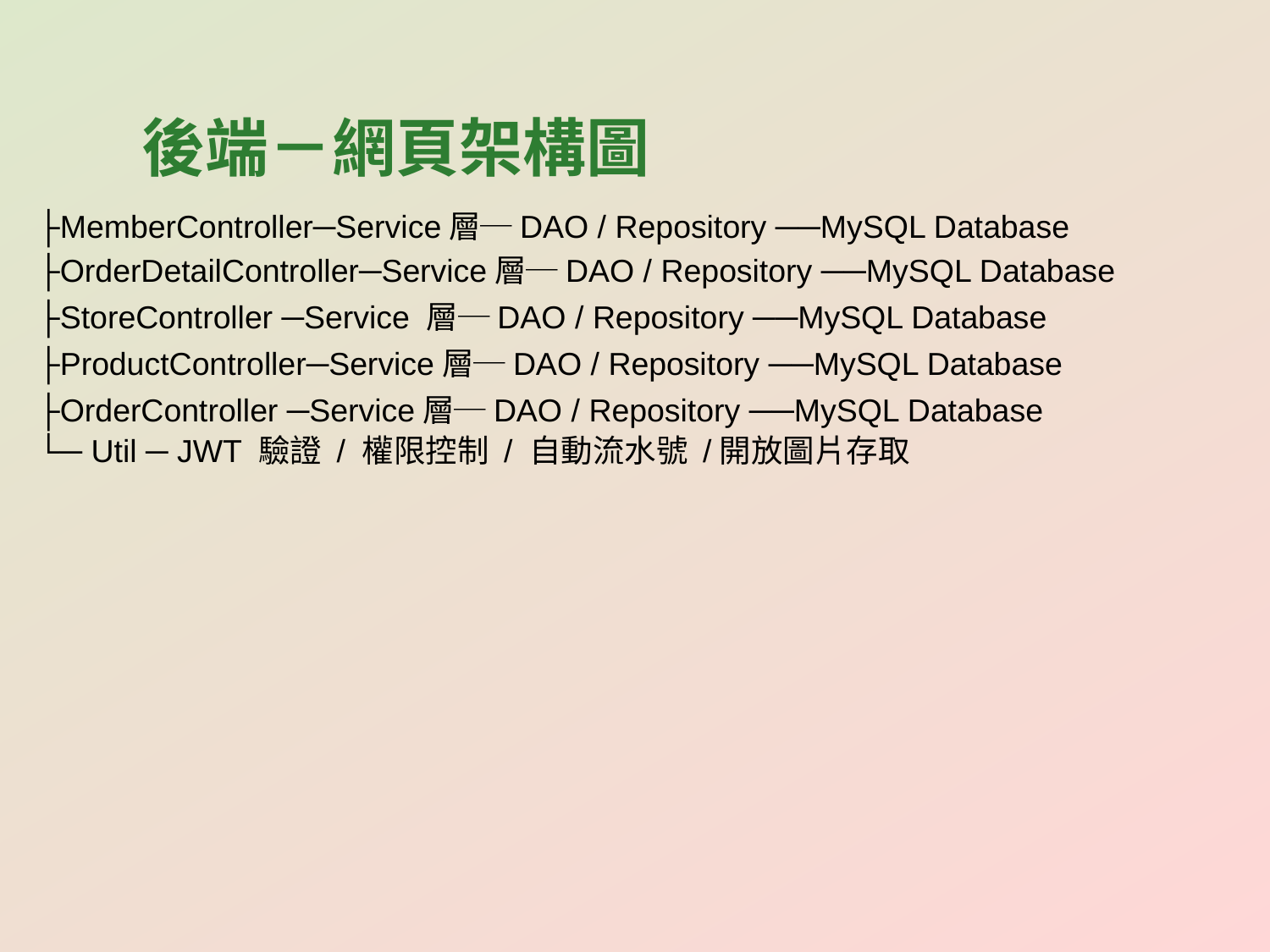

後端－網頁架構圖
├MemberController─Service層─DAO / Repository ──MySQL Database
├OrderDetailController─Service層─DAO / Repository ──MySQL Database
├StoreController ─Service 層─DAO / Repository ──MySQL Database
├ProductController─Service層─DAO / Repository ──MySQL Database
├OrderController ─Service層─DAO / Repository ──MySQL Database
└─ Util ─ JWT 驗證 / 權限控制 / 自動流水號 /開放圖片存取